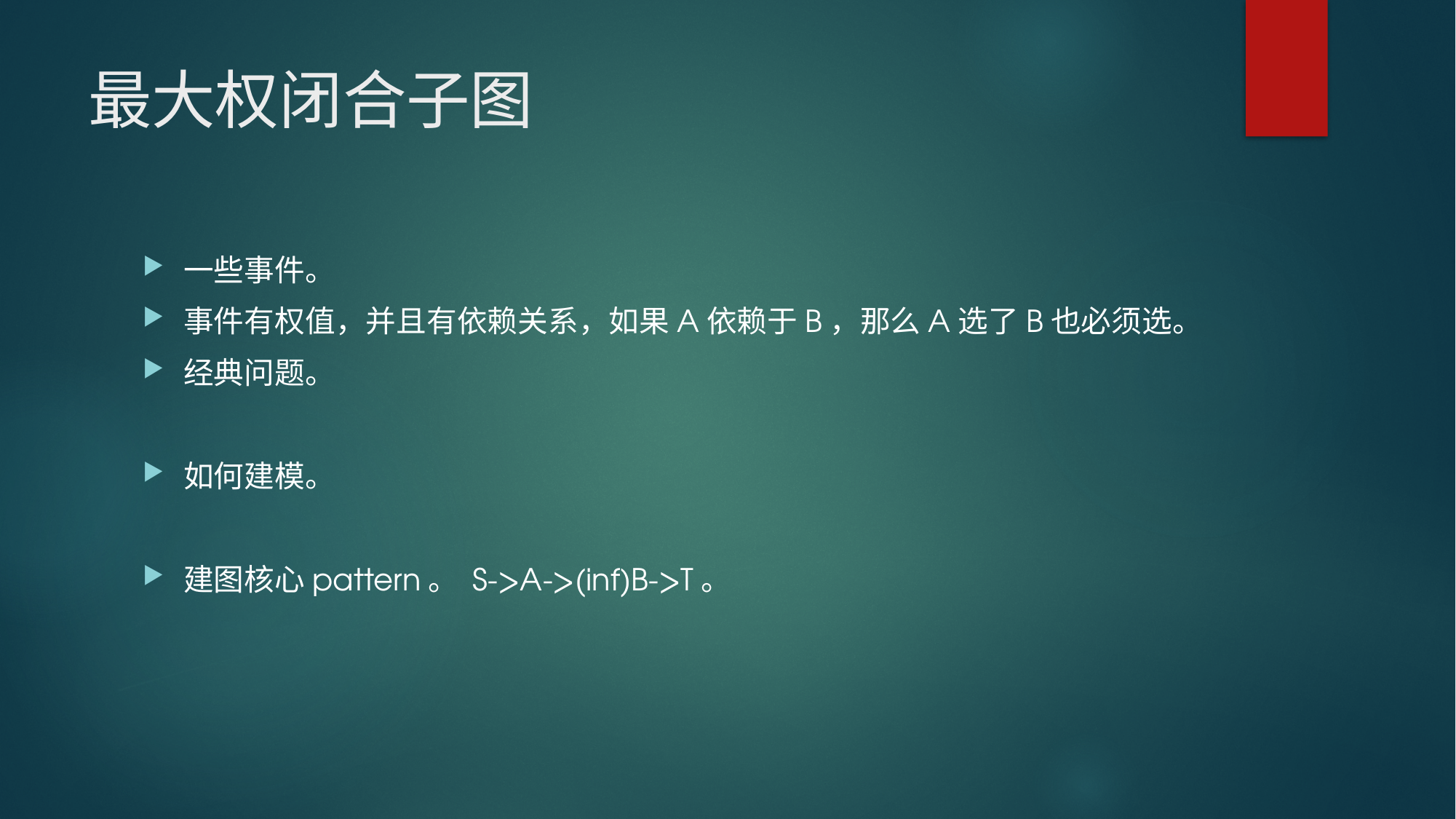

# 最大权闭合子图
一些事件。
事件有权值，并且有依赖关系，如果A依赖于B，那么A选了B也必须选。
经典问题。

如何建模。

建图核心pattern。 S->A->(inf)B->T。